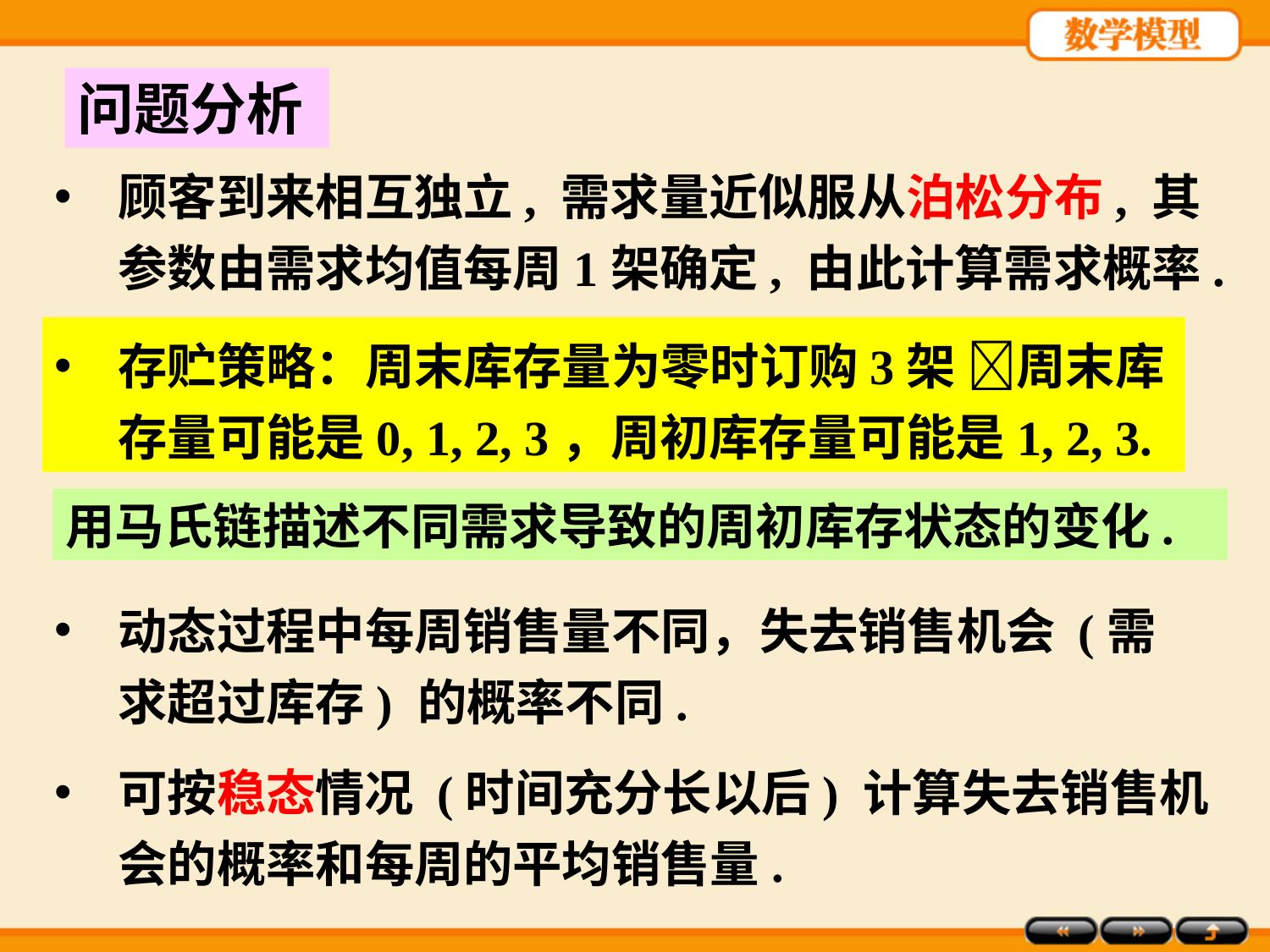

问题分析
顾客到来相互独立, 需求量近似服从泊松分布, 其参数由需求均值每周1架确定, 由此计算需求概率.
存贮策略：周末库存量为零时订购3架 →周末库存量可能是0, 1, 2, 3，周初库存量可能是1, 2, 3.
用马氏链描述不同需求导致的周初库存状态的变化.
动态过程中每周销售量不同，失去销售机会 (需求超过库存) 的概率不同.
可按稳态情况 (时间充分长以后) 计算失去销售机会的概率和每周的平均销售量.